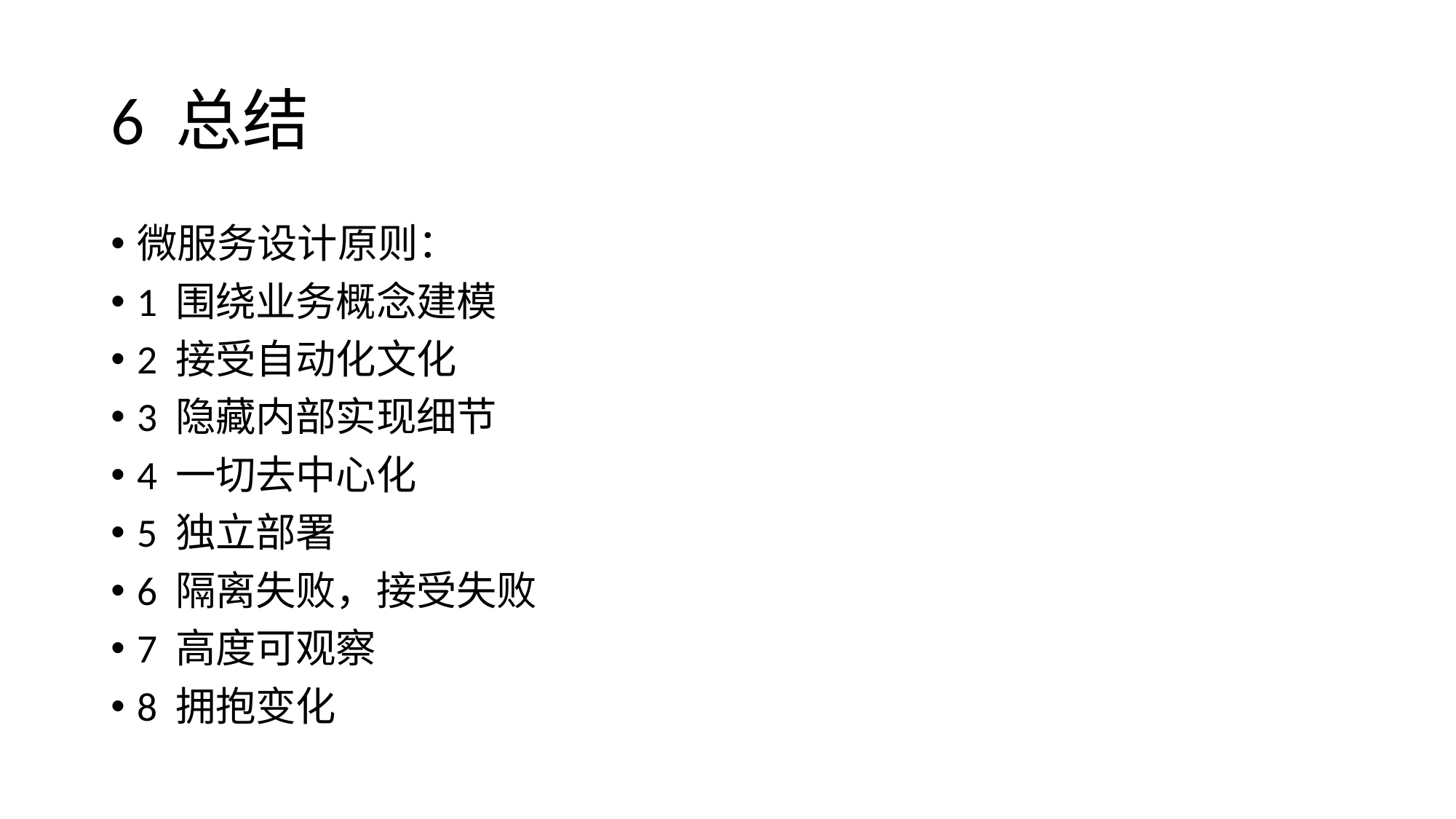

# 6 总结
微服务设计原则：
1 围绕业务概念建模
2 接受自动化文化
3 隐藏内部实现细节
4 一切去中心化
5 独立部署
6 隔离失败，接受失败
7 高度可观察
8 拥抱变化